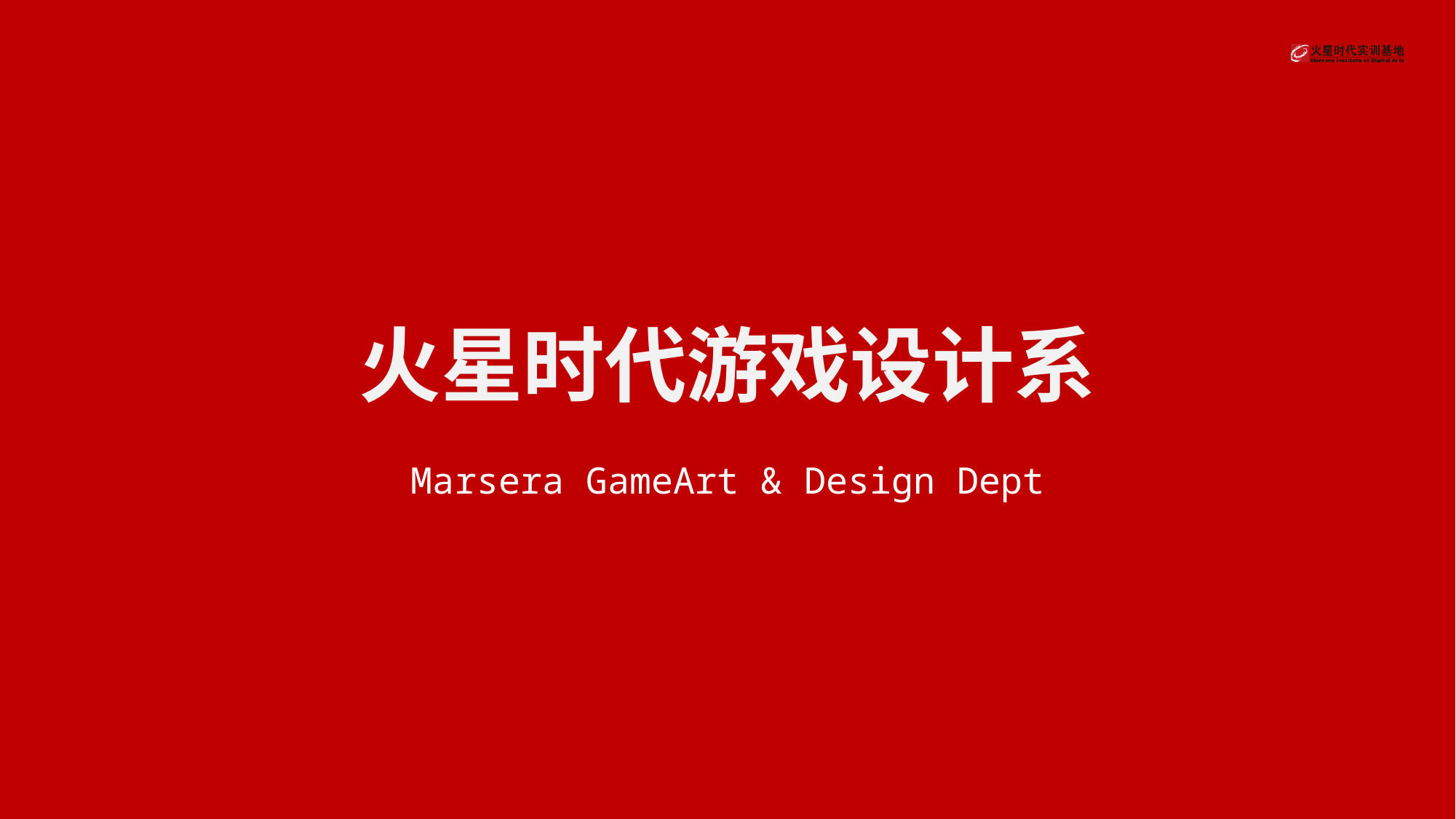

# 火星时代游戏设计系
Marsera GameArt & Design Dept